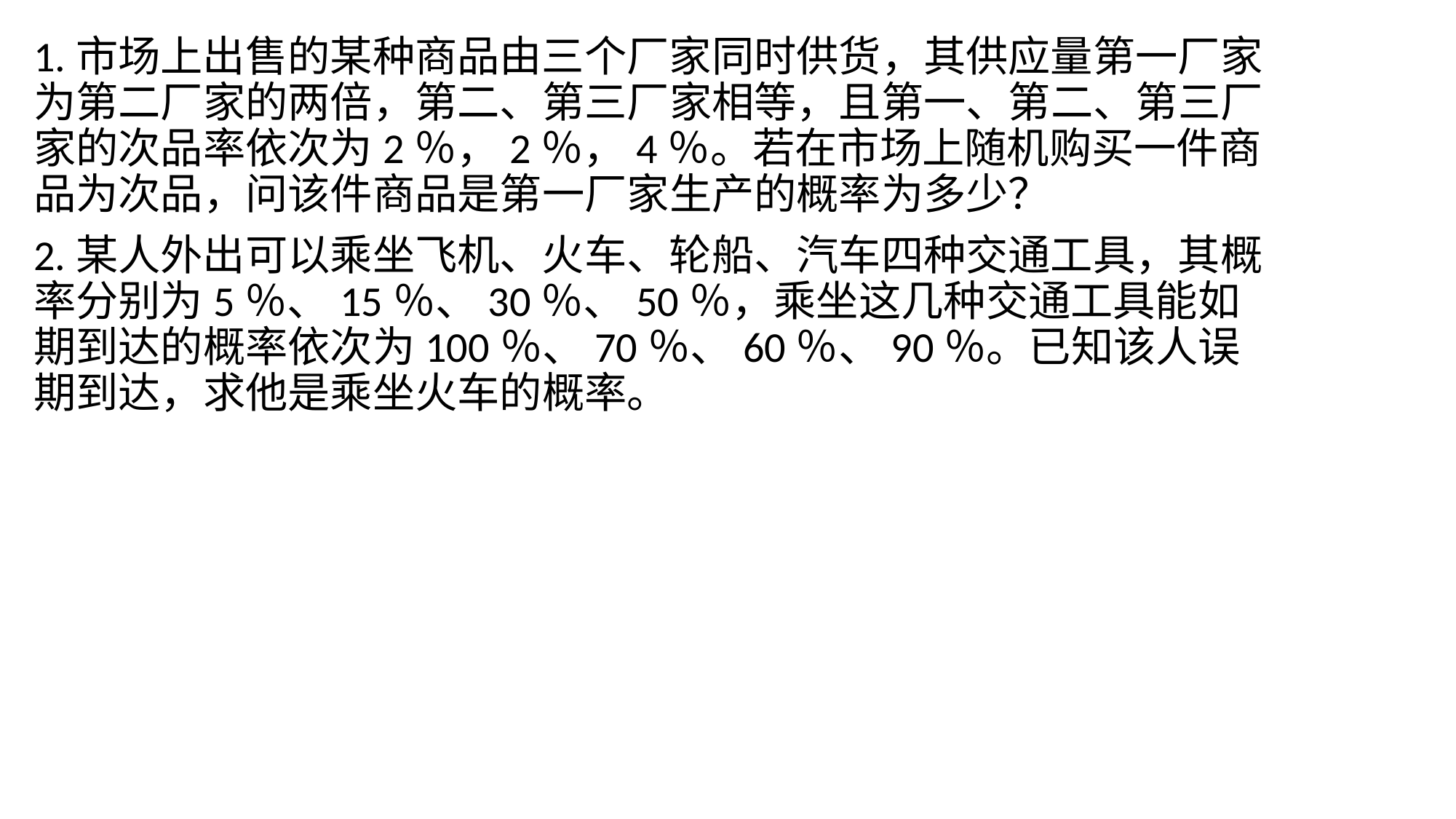

1.市场上出售的某种商品由三个厂家同时供货，其供应量第一厂家为第二厂家的两倍，第二、第三厂家相等，且第一、第二、第三厂家的次品率依次为2％，2％，4％。若在市场上随机购买一件商品为次品，问该件商品是第一厂家生产的概率为多少？
2.某人外出可以乘坐飞机、火车、轮船、汽车四种交通工具，其概率分别为5％、15％、30％、50％，乘坐这几种交通工具能如期到达的概率依次为100％、70％、60％、90％。已知该人误期到达，求他是乘坐火车的概率。